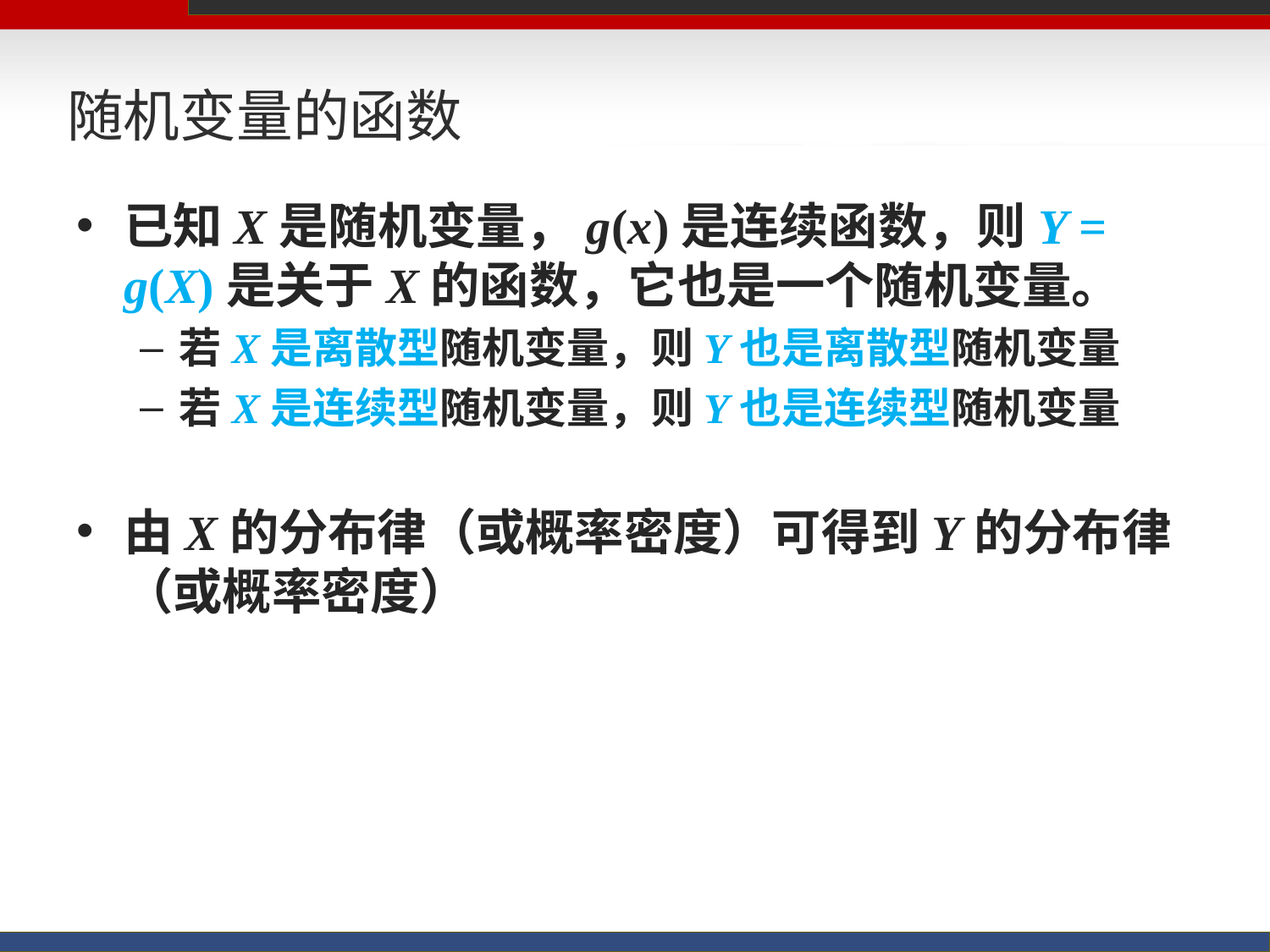

# 随机变量的函数
已知X是随机变量，g(x)是连续函数，则Y = g(X)是关于X的函数，它也是一个随机变量。
若X是离散型随机变量，则Y也是离散型随机变量
若X是连续型随机变量，则Y也是连续型随机变量

由X的分布律（或概率密度）可得到Y的分布律（或概率密度）